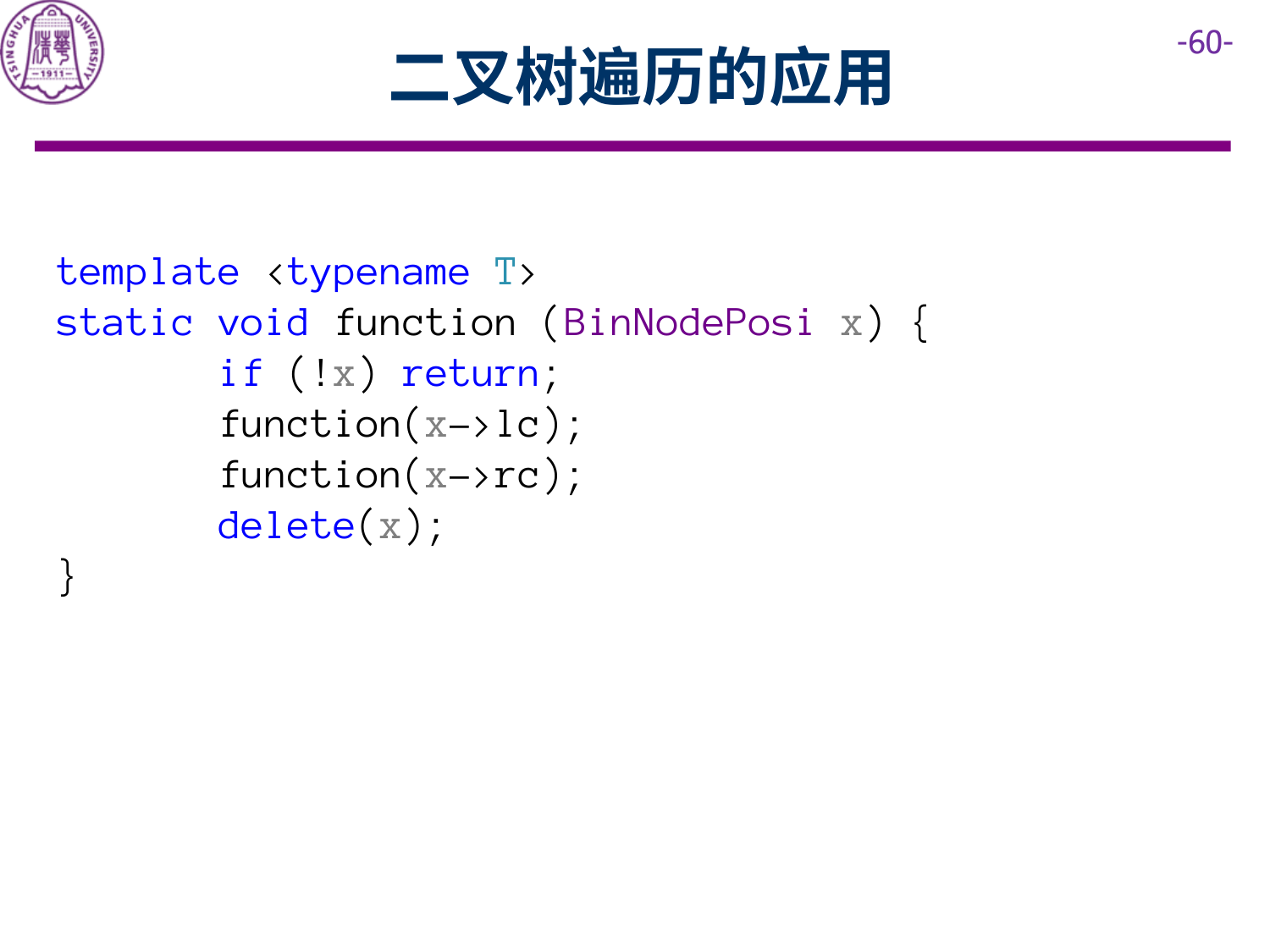

# 二叉树遍历的应用
template <typename T>
static void function (BinNodePosi x) {
       if (!x) return;
       function(x->lc);
       function(x->rc);
       delete(x);
}